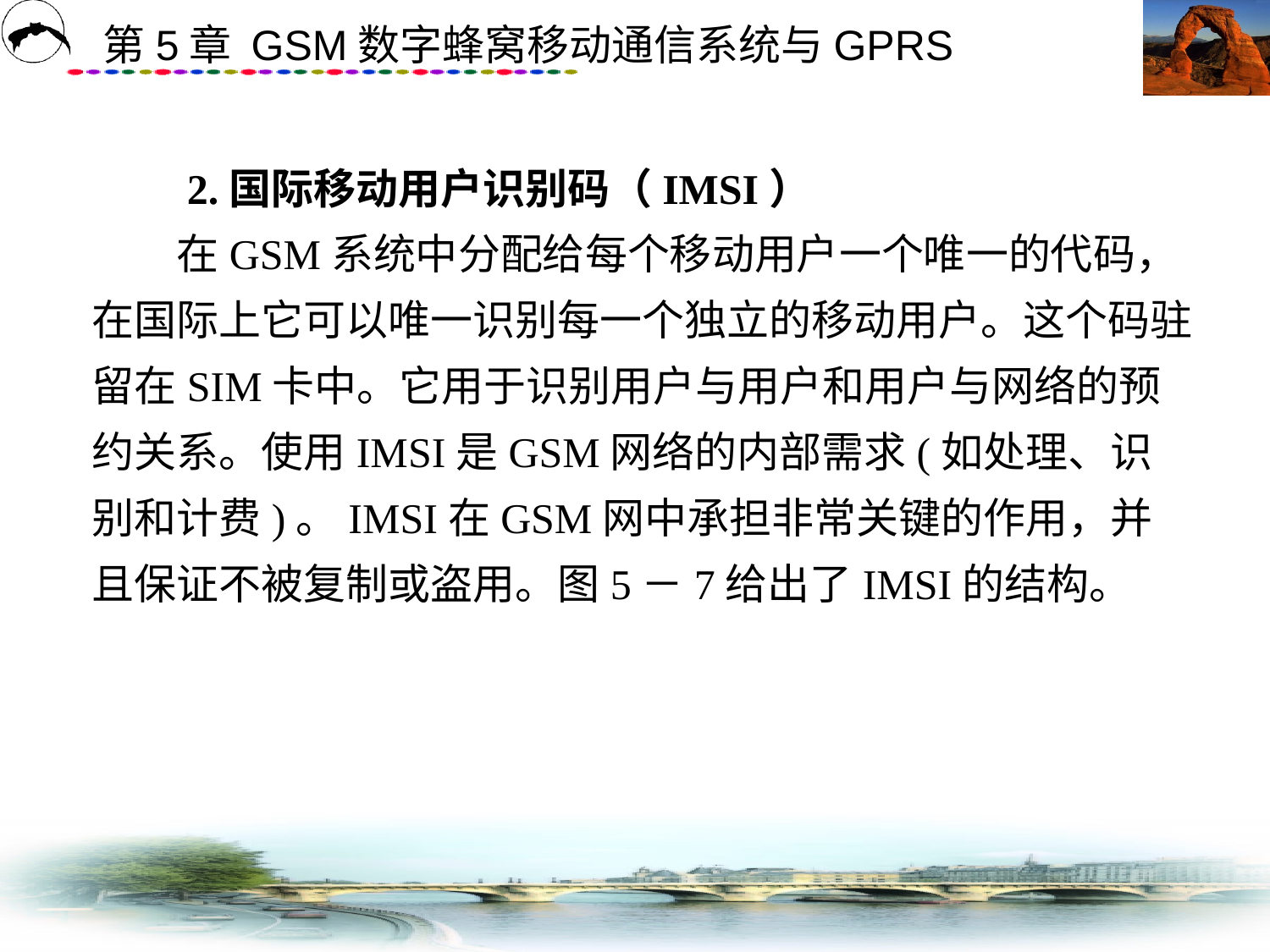

# 2.国际移动用户识别码（IMSI） 　　在GSM系统中分配给每个移动用户一个唯一的代码，在国际上它可以唯一识别每一个独立的移动用户。这个码驻留在SIM卡中。它用于识别用户与用户和用户与网络的预约关系。使用IMSI是GSM网络的内部需求(如处理、识别和计费)。IMSI在GSM网中承担非常关键的作用，并且保证不被复制或盗用。图5－7给出了IMSI的结构。